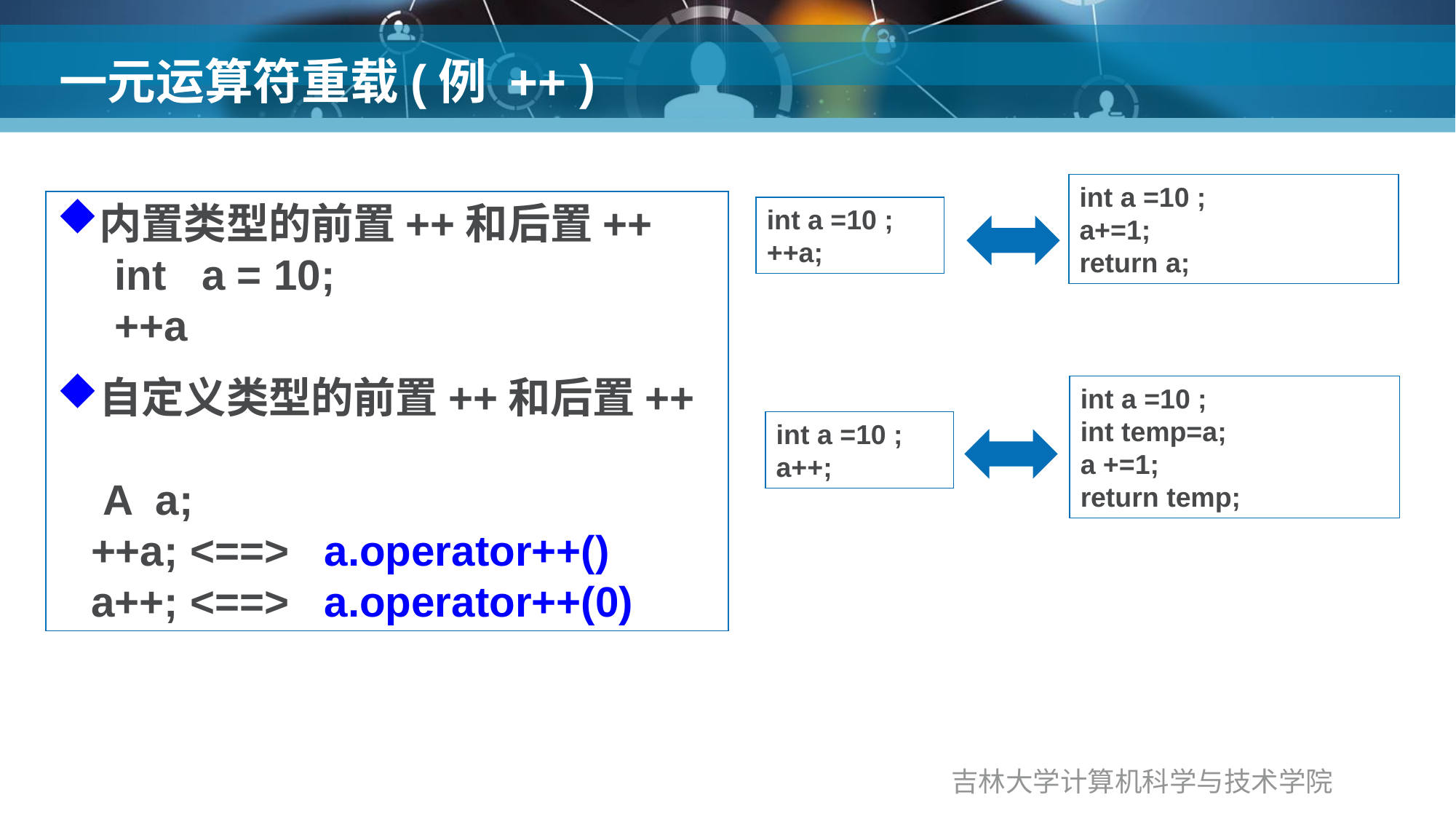

# 一元运算符重载(例 ++ )
int a =10 ;
a+=1;
return a;
内置类型的前置++和后置++
  int   a = 10;
  ++a
自定义类型的前置++和后置++
 A  a;
++a; <==>   a.operator++()
a++; <==>   a.operator++(0)
int a =10 ;
++a;

int a =10 ;
int temp=a;
a +=1;
return temp;
int a =10 ;
a++;

吉林大学计算机科学与技术学院